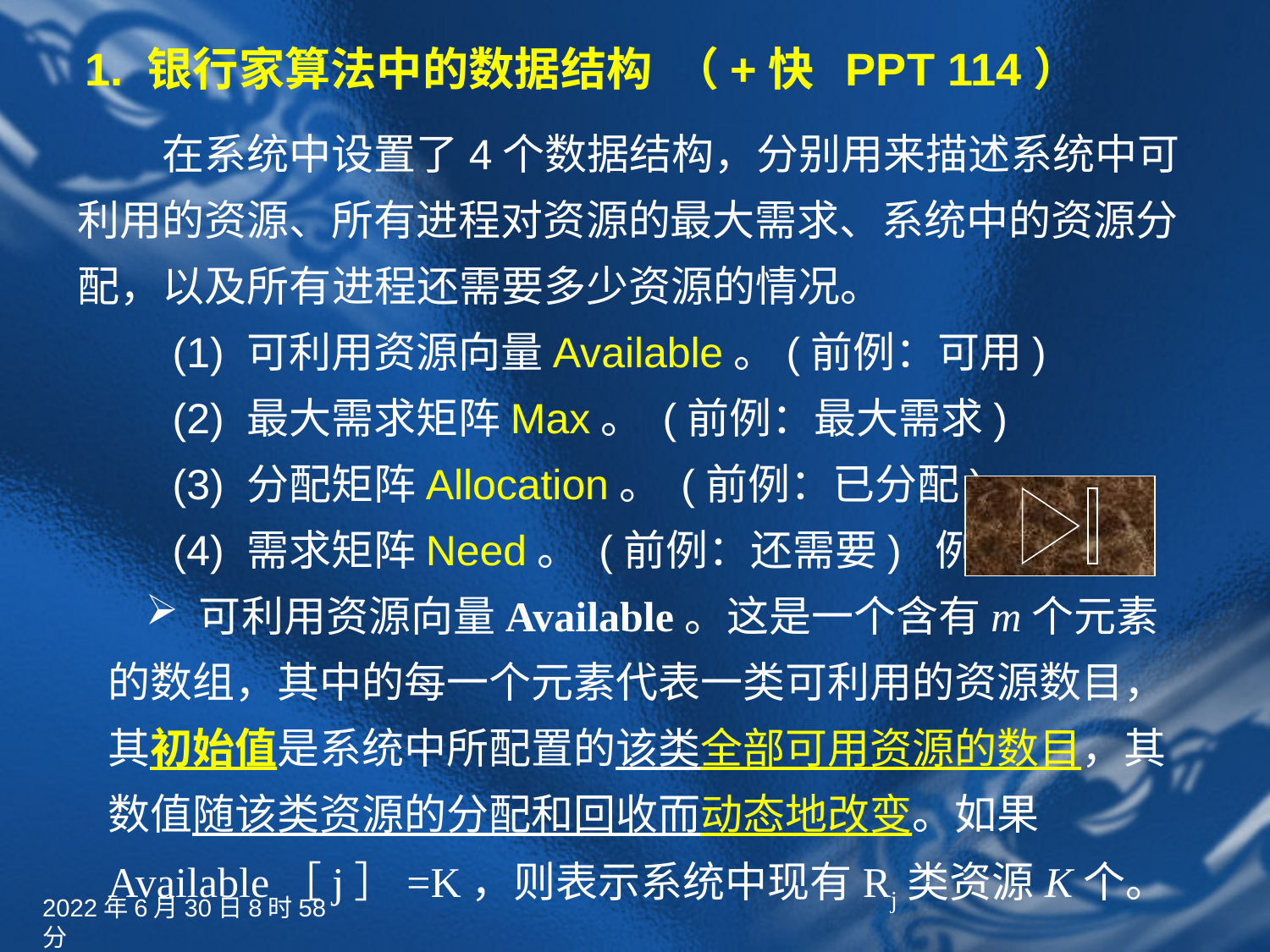

# 1. 银行家算法中的数据结构  （+快  PPT 114）
　　在系统中设置了4个数据结构，分别用来描述系统中可利用的资源、所有进程对资源的最大需求、系统中的资源分配，以及所有进程还需要多少资源的情况。
　　(1) 可利用资源向量Available。(前例：可用)
　　(2) 最大需求矩阵Max。 (前例：最大需求)
　　(3) 分配矩阵Allocation。 (前例：已分配)
　　(4) 需求矩阵Need。 (前例：还需要)  例：
 可利用资源向量Available。这是一个含有m个元素的数组，其中的每一个元素代表一类可利用的资源数目，其初始值是系统中所配置的该类全部可用资源的数目，其数值随该类资源的分配和回收而动态地改变。如果Available［j］=K，则表示系统中现有Rj类资源K个。

2022年6月30日8时58分